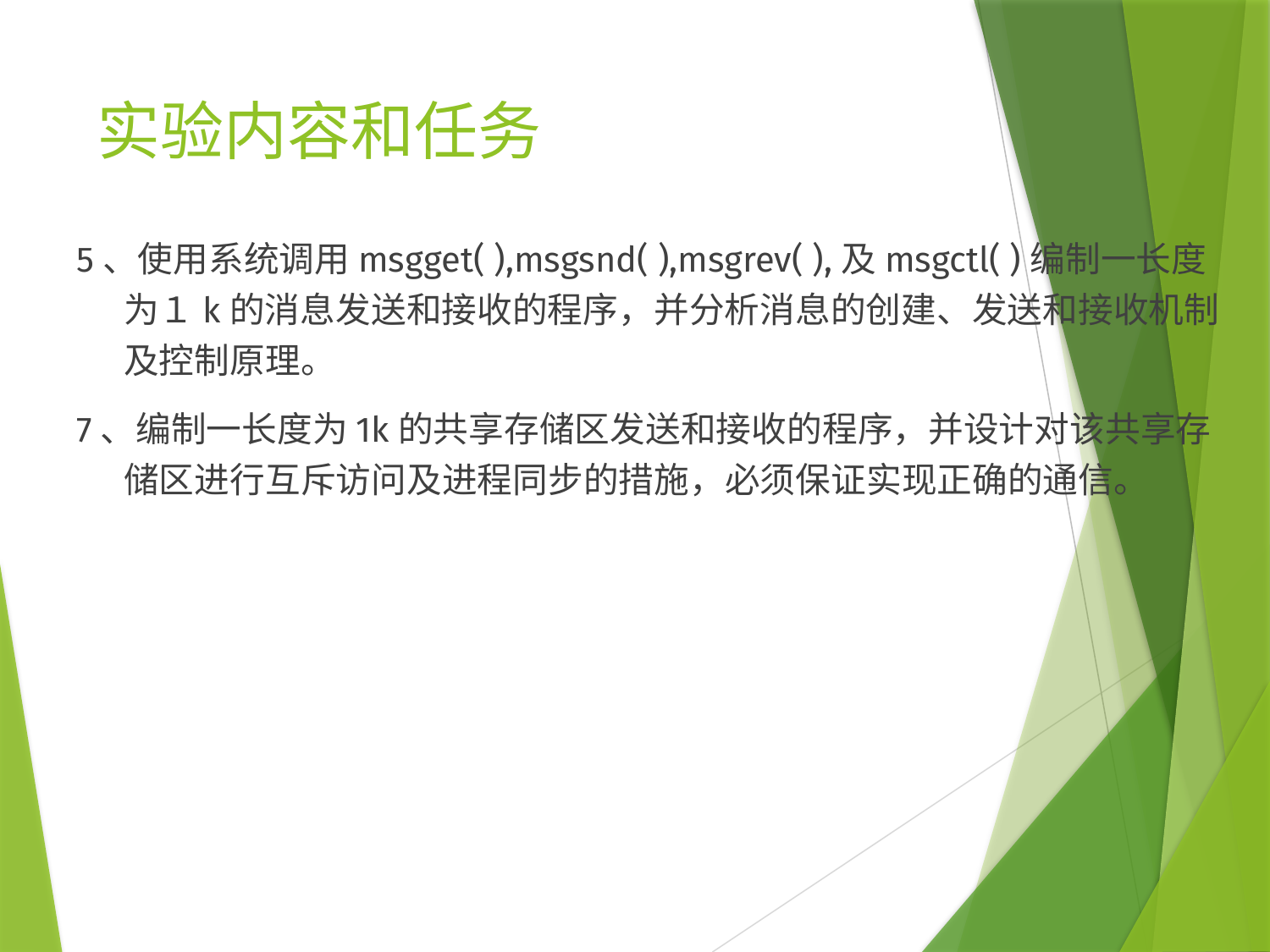

# 实验内容和任务
5、使用系统调用msgget( ),msgsnd( ),msgrev( ),及msgctl( )编制一长度为１k的消息发送和接收的程序，并分析消息的创建、发送和接收机制及控制原理。
7、编制一长度为1k的共享存储区发送和接收的程序，并设计对该共享存储区进行互斥访问及进程同步的措施，必须保证实现正确的通信。